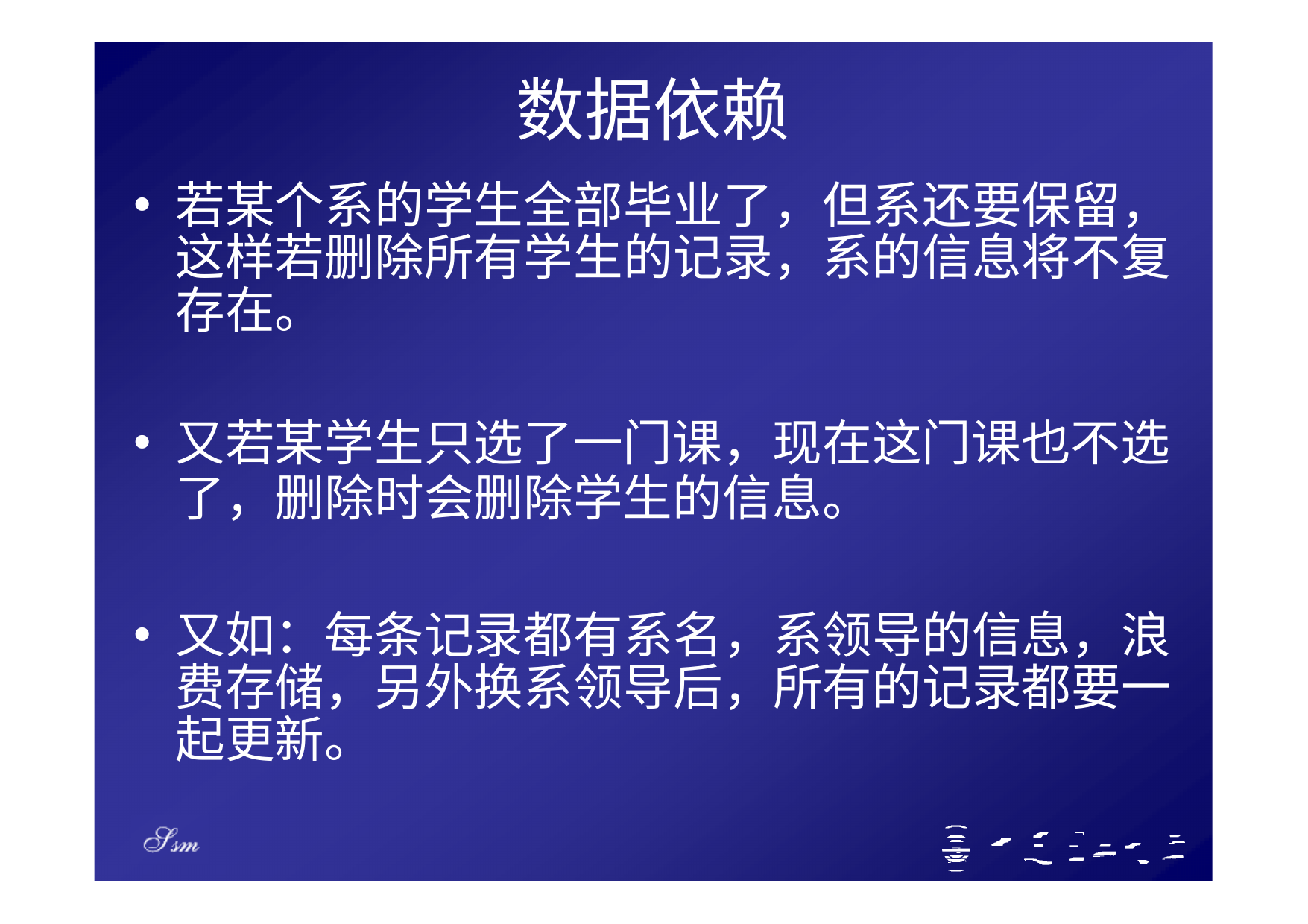

# 数据依赖
若某个系的学生全部毕业了，但系还要保留， 这样若删除所有学生的记录，系的信息将不复 存在。

又若某学生只选了一门课，现在这门课也不选
了，删除时会删除学生的信息。

又如：每条记录都有系名，系领导的信息，浪 费存储，另外换系领导后，所有的记录都要一 起更新。

Ssm